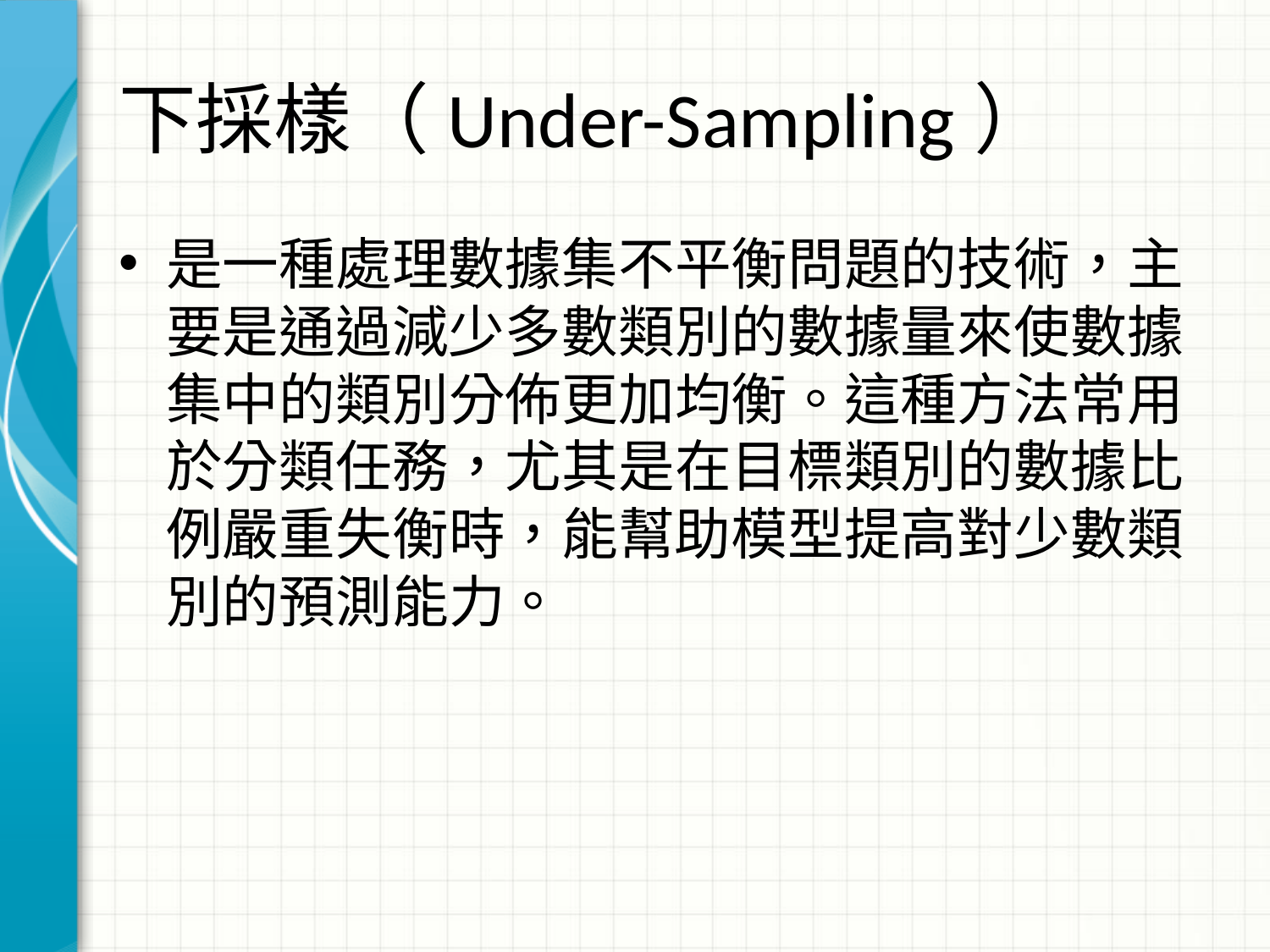

# 下採樣（Under-Sampling）
是一種處理數據集不平衡問題的技術，主要是通過減少多數類別的數據量來使數據集中的類別分佈更加均衡。這種方法常用於分類任務，尤其是在目標類別的數據比例嚴重失衡時，能幫助模型提高對少數類別的預測能力。